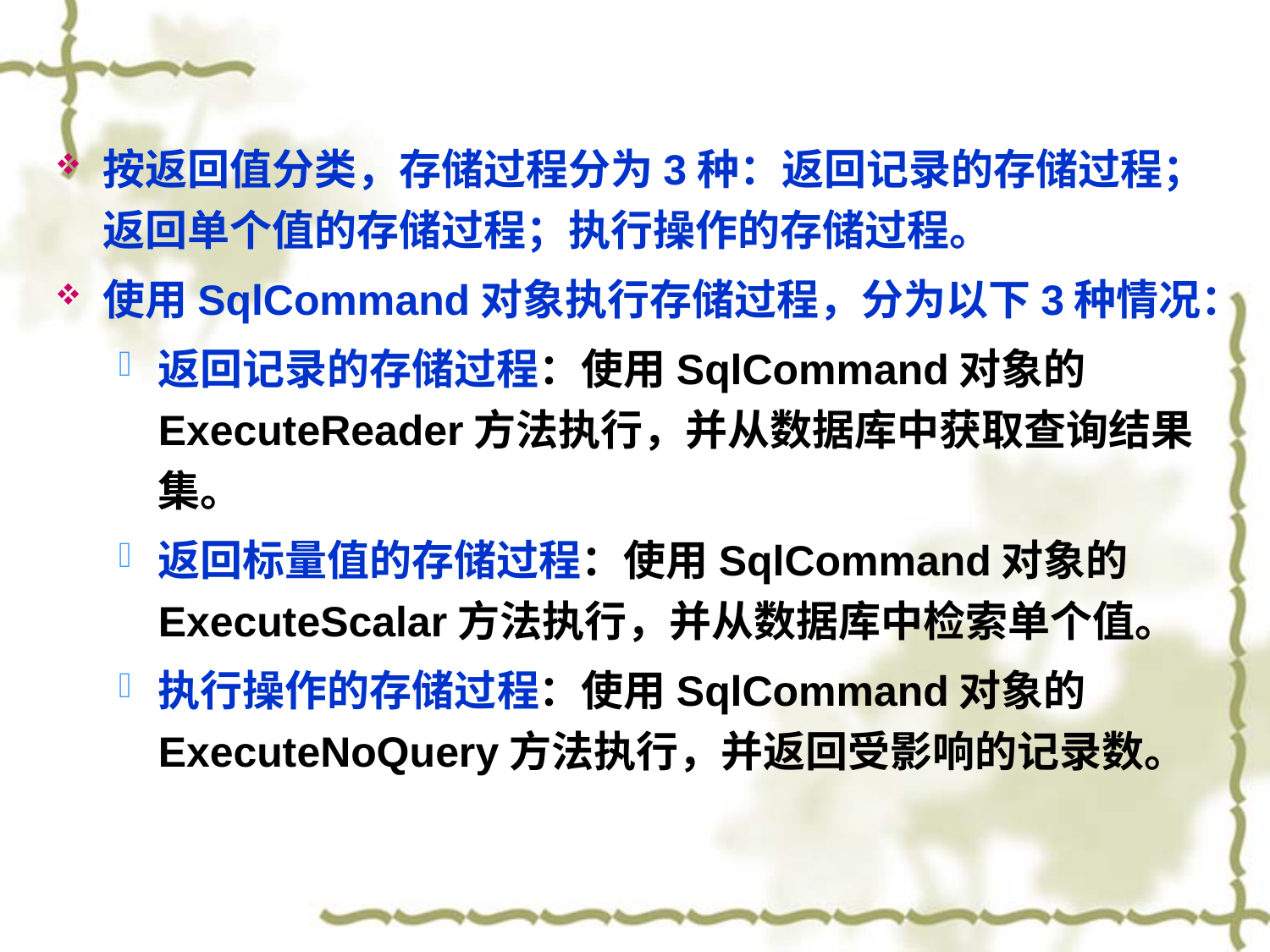

按返回值分类，存储过程分为3种：返回记录的存储过程；返回单个值的存储过程；执行操作的存储过程。
使用SqlCommand对象执行存储过程，分为以下3种情况：
返回记录的存储过程：使用SqlCommand对象的ExecuteReader方法执行，并从数据库中获取查询结果集。
返回标量值的存储过程：使用SqlCommand对象的ExecuteScalar方法执行，并从数据库中检索单个值。
执行操作的存储过程：使用SqlCommand对象的ExecuteNoQuery方法执行，并返回受影响的记录数。